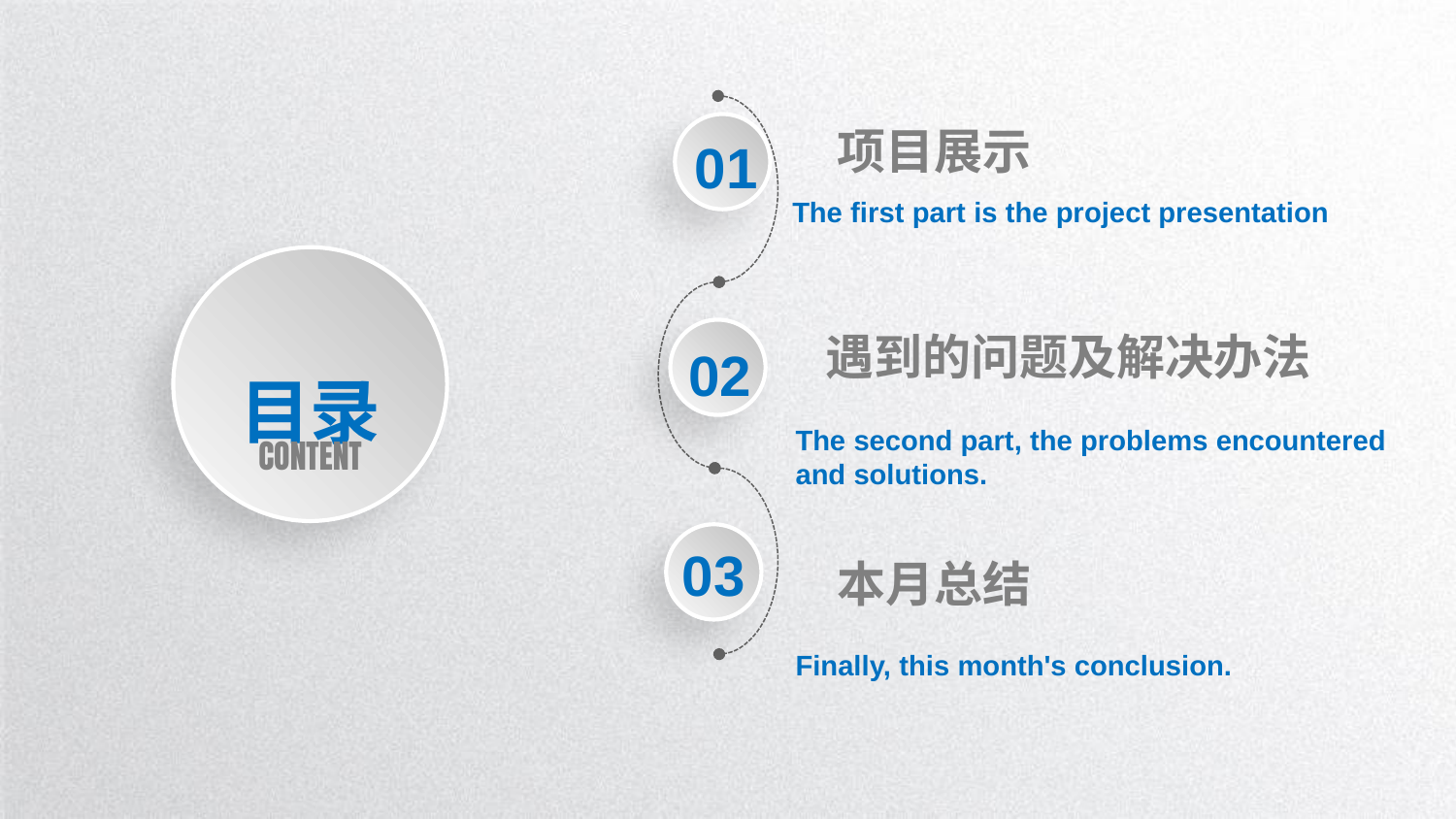

01
项目展示
The first part is the project presentation

目录
CONTENT

02
遇到的问题及解决办法
The second part, the problems encountered
and solutions.

03
本月总结
Finally, this month's conclusion.